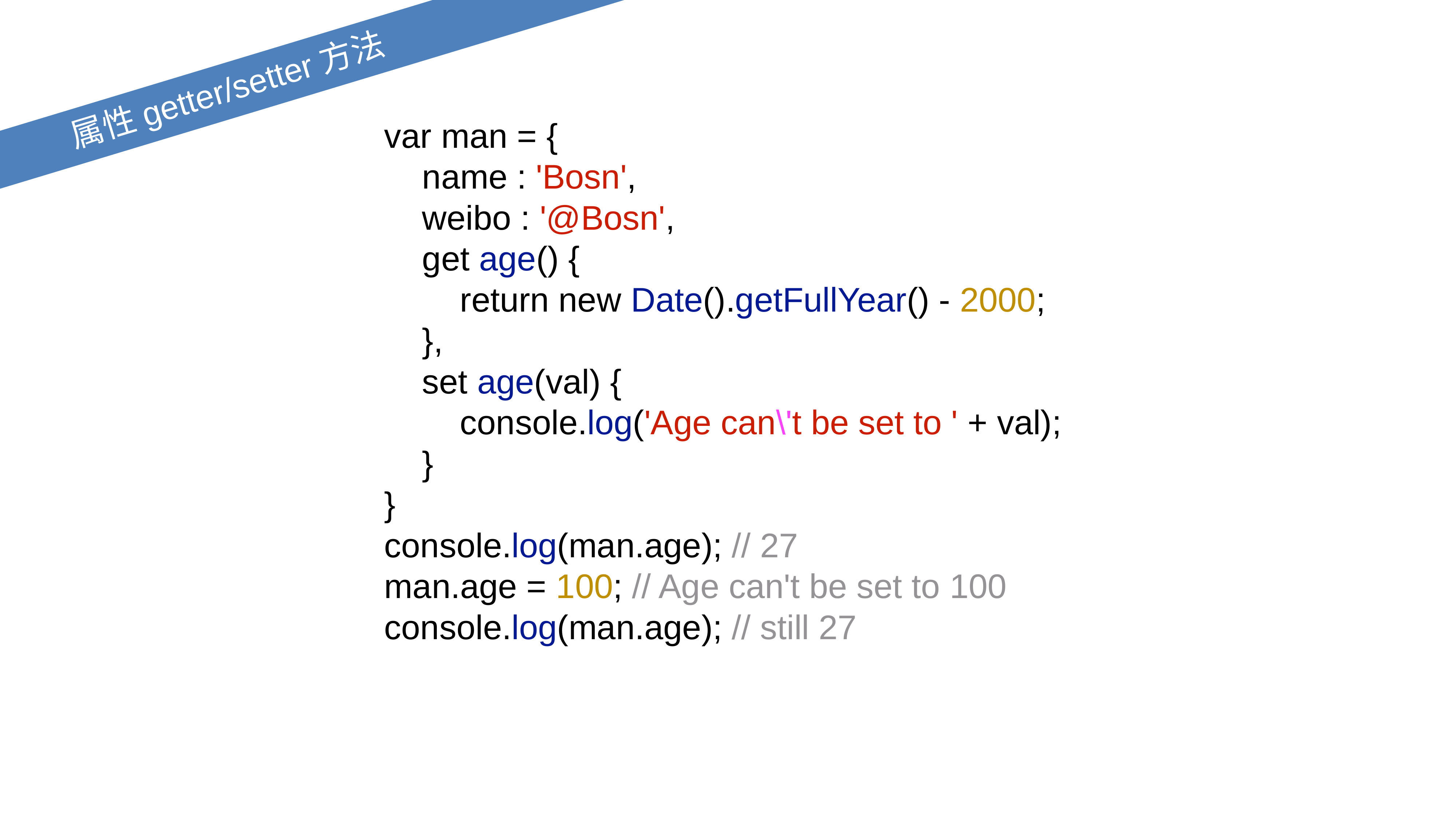

属性getter/setter方法
var man = {
    name : 'Bosn',
    weibo : '@Bosn',
    get age() {
        return new Date().getFullYear() - 2000;
    },
    set age(val) {
        console.log('Age can\'t be set to ' + val);
    }
}
console.log(man.age); // 27
man.age = 100; // Age can't be set to 100
console.log(man.age); // still 27